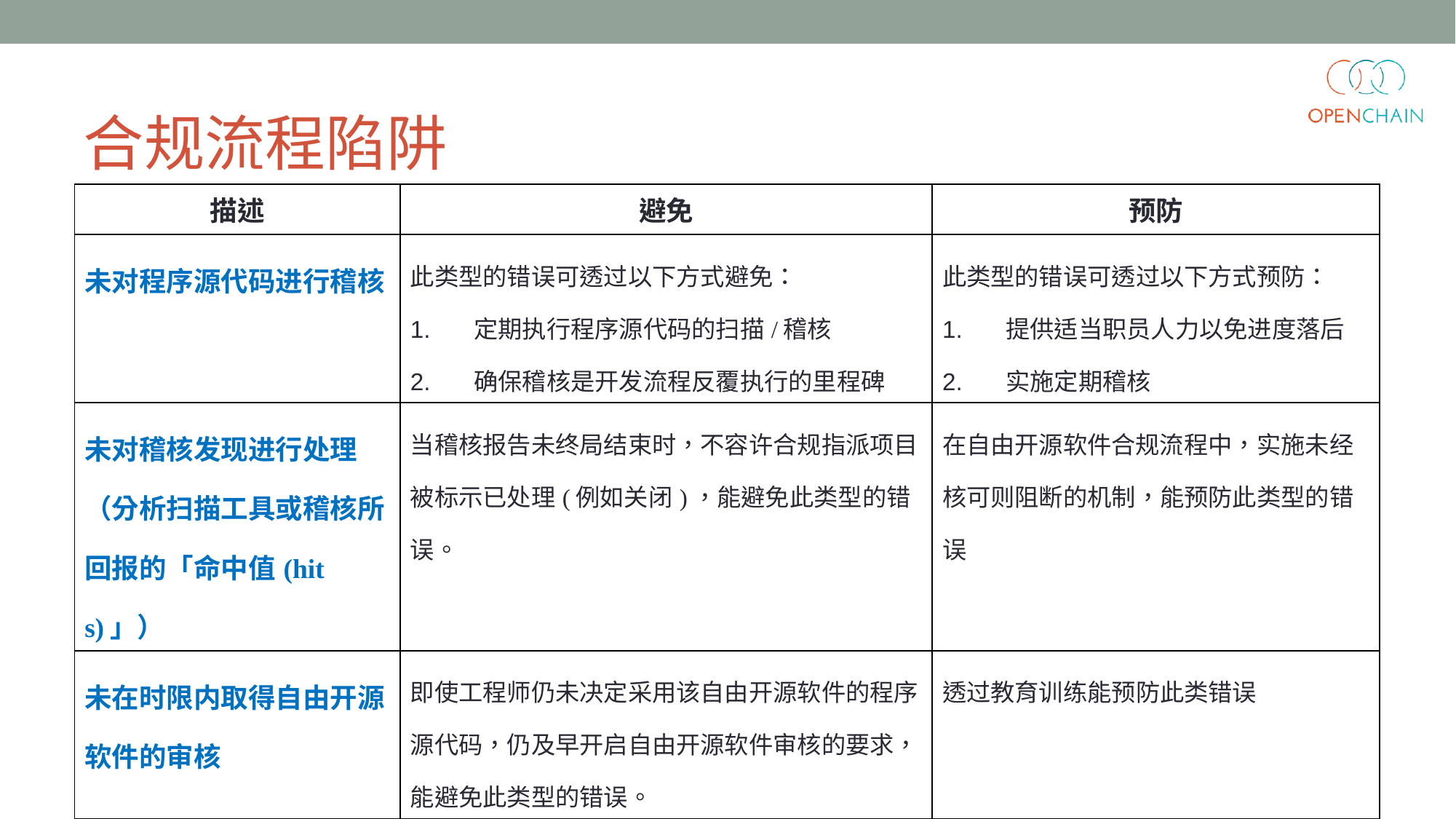

# 合规流程陷阱
| 描述 | 避免 | 预防 |
| --- | --- | --- |
| 未对程序源代码进行稽核 | 此类型的错误可透过以下方式避免： 定期执行程序源代码的扫描/稽核 确保稽核是开发流程反覆执行的里程碑 | 此类型的错误可透过以下方式预防： 提供适当职员人力以免进度落后 实施定期稽核 |
| 未对稽核发现进行处理（分析扫描工具或稽核所回报的「命中值(hits)」） | 当稽核报告未终局结束时，不容许合规指派项目被标示已处理(例如关闭)，能避免此类型的错误。 | 在自由开源软件合规流程中，实施未经核可则阻断的机制，能预防此类型的错误 |
| 未在时限内取得自由开源软件的审核 | 即使工程师仍未决定采用该自由开源软件的程序源代码，仍及早开启自由开源软件审核的要求，能避免此类型的错误。 | 透过教育训练能预防此类错误 |